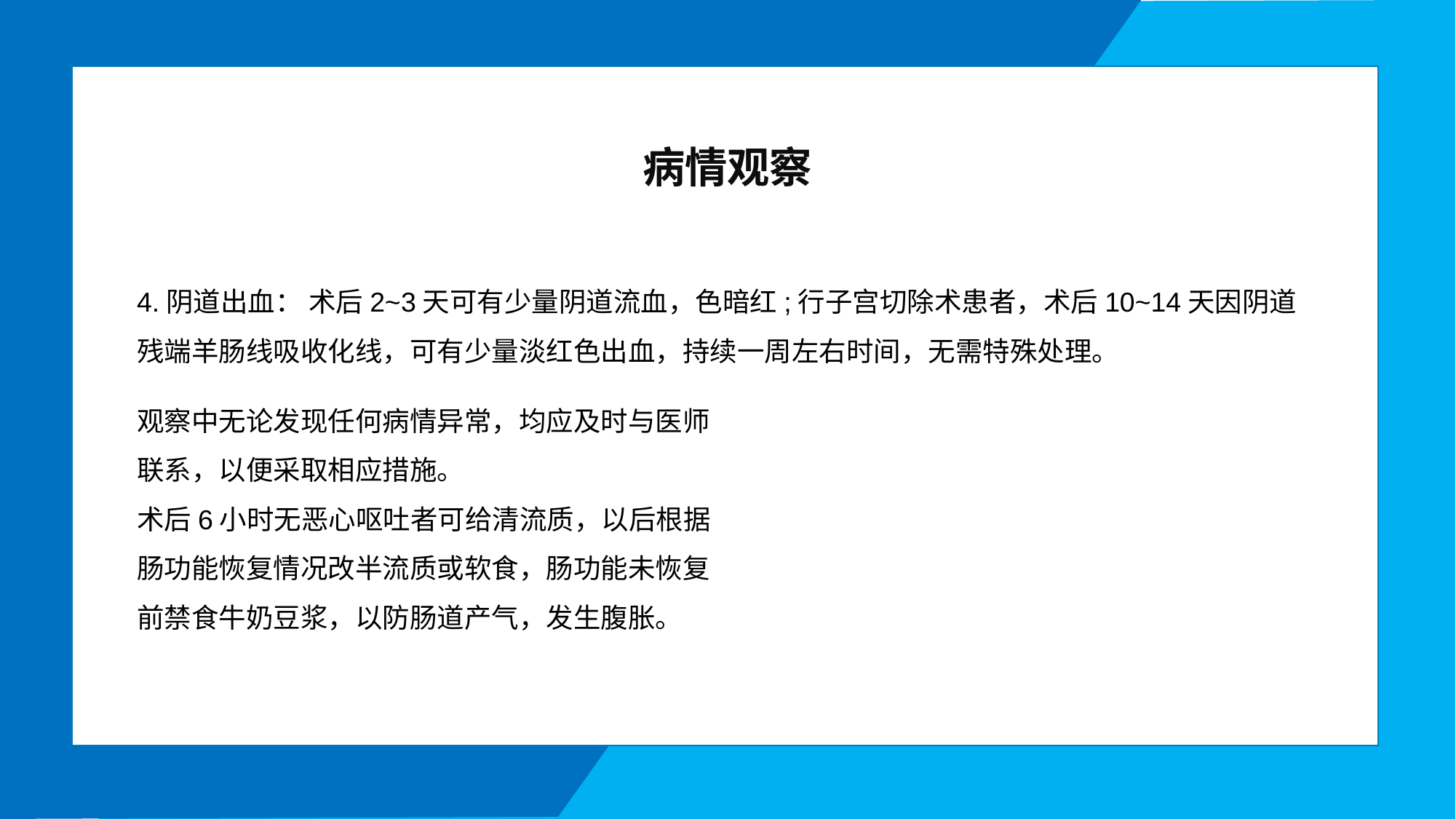

病情观察
4.阴道出血： 术后2~3天可有少量阴道流血，色暗红;行子宫切除术患者，术后10~14天因阴道残端羊肠线吸收化线，可有少量淡红色出血，持续一周左右时间，无需特殊处理。
观察中无论发现任何病情异常，均应及时与医师联系，以便采取相应措施。
术后6小时无恶心呕吐者可给清流质，以后根据肠功能恢复情况改半流质或软食，肠功能未恢复前禁食牛奶豆浆，以防肠道产气，发生腹胀。